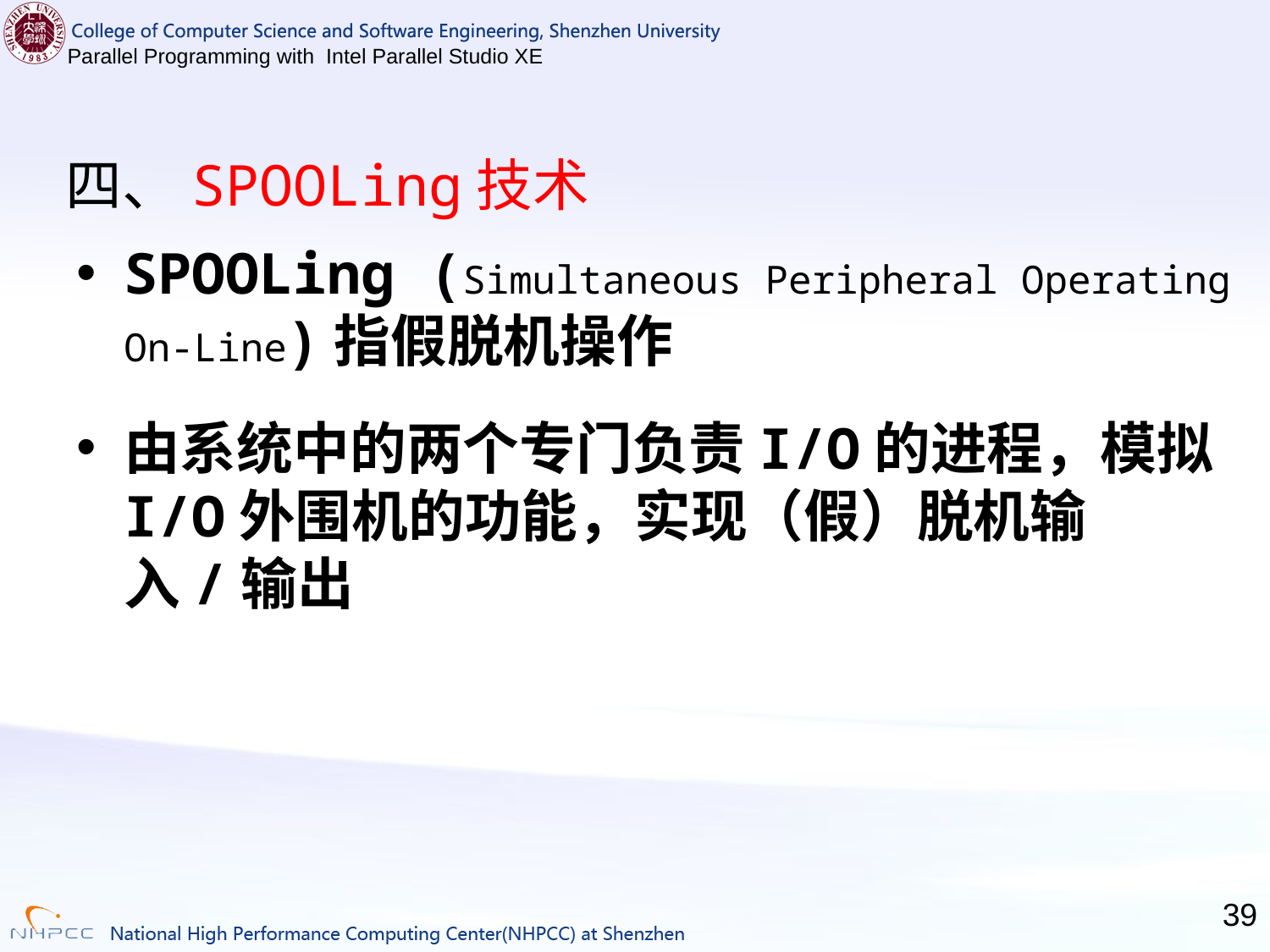

# 四、SPOOLing技术
SPOOLing (Simultaneous Peripheral Operating On-Line)指假脱机操作
由系统中的两个专门负责I/O的进程，模拟I/O外围机的功能，实现（假）脱机输入/输出
39